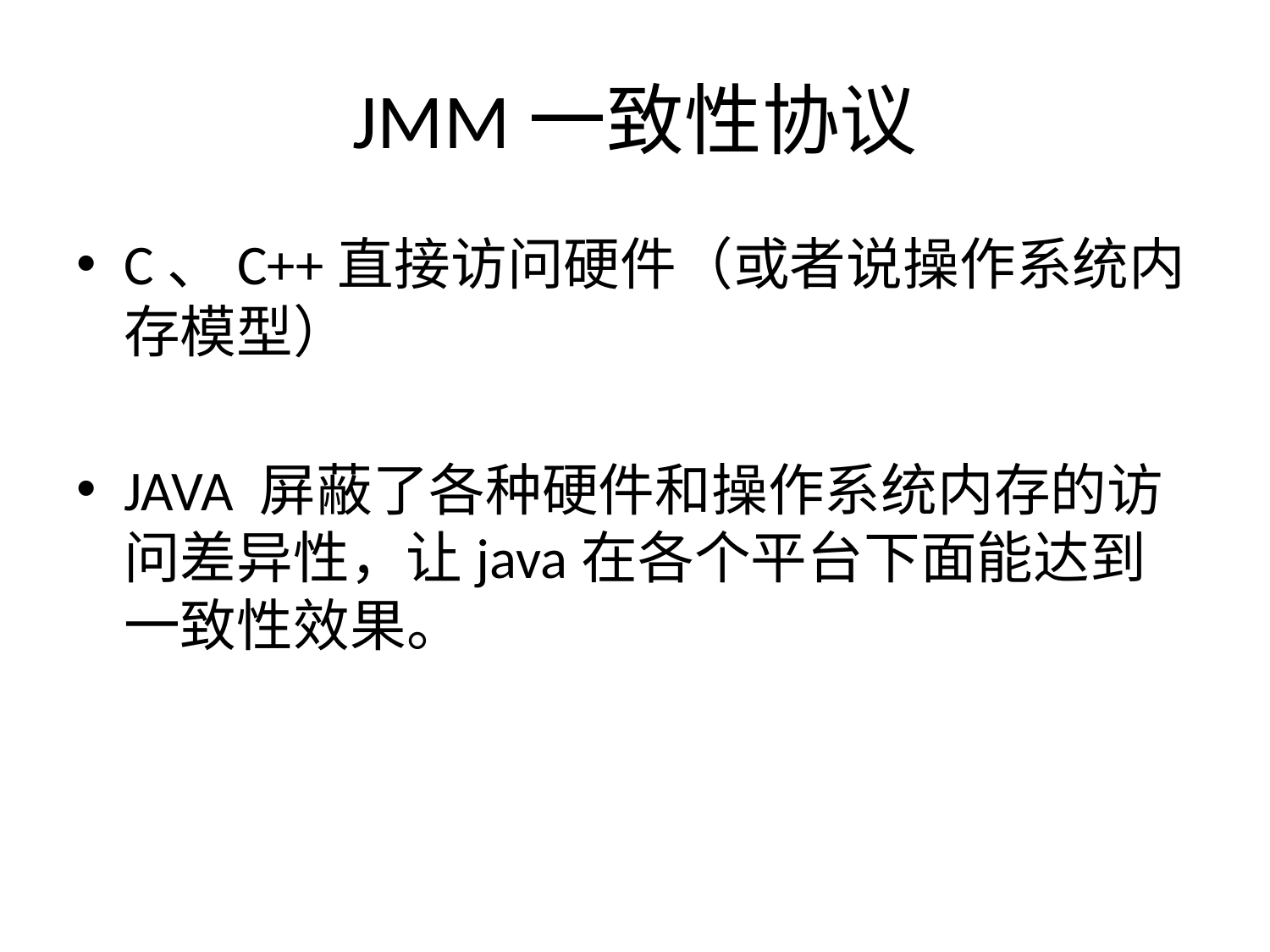

# JMM一致性协议
C、C++直接访问硬件（或者说操作系统内存模型）

JAVA 屏蔽了各种硬件和操作系统内存的访问差异性，让java在各个平台下面能达到一致性效果。